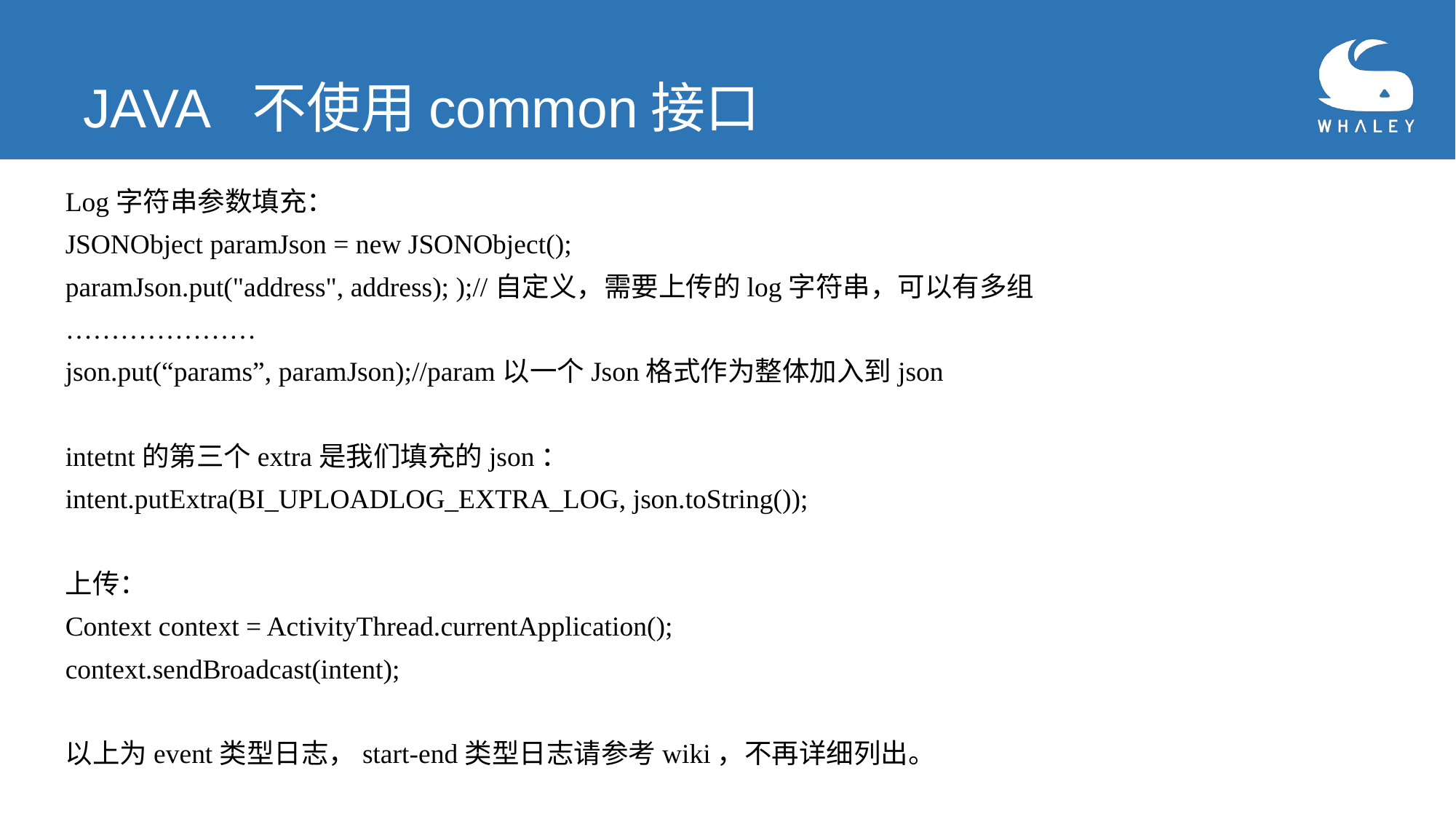

# JAVA  不使用common接口
Log字符串参数填充：
JSONObject paramJson = new JSONObject();
paramJson.put("address", address); );//自定义，需要上传的log字符串，可以有多组
…………………
json.put(“params”, paramJson);//param以一个Json格式作为整体加入到json

intetnt的第三个extra是我们填充的json：
intent.putExtra(BI_UPLOADLOG_EXTRA_LOG, json.toString());

上传：
Context context = ActivityThread.currentApplication();
context.sendBroadcast(intent);

以上为event类型日志，start-end类型日志请参考wiki，不再详细列出。